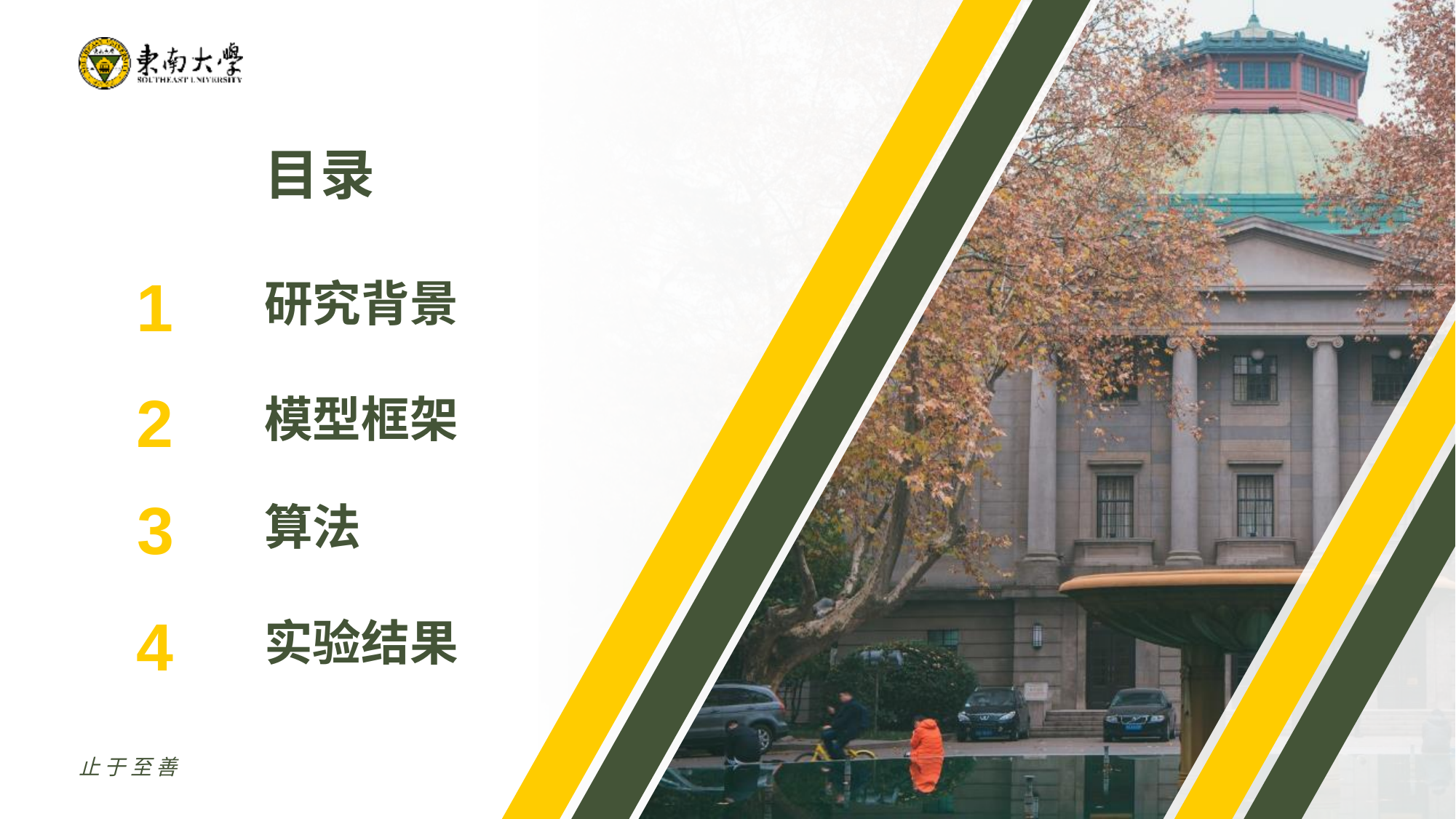

目录
1
研究背景
2
模型框架
3
算法
4
实验结果
止于至善